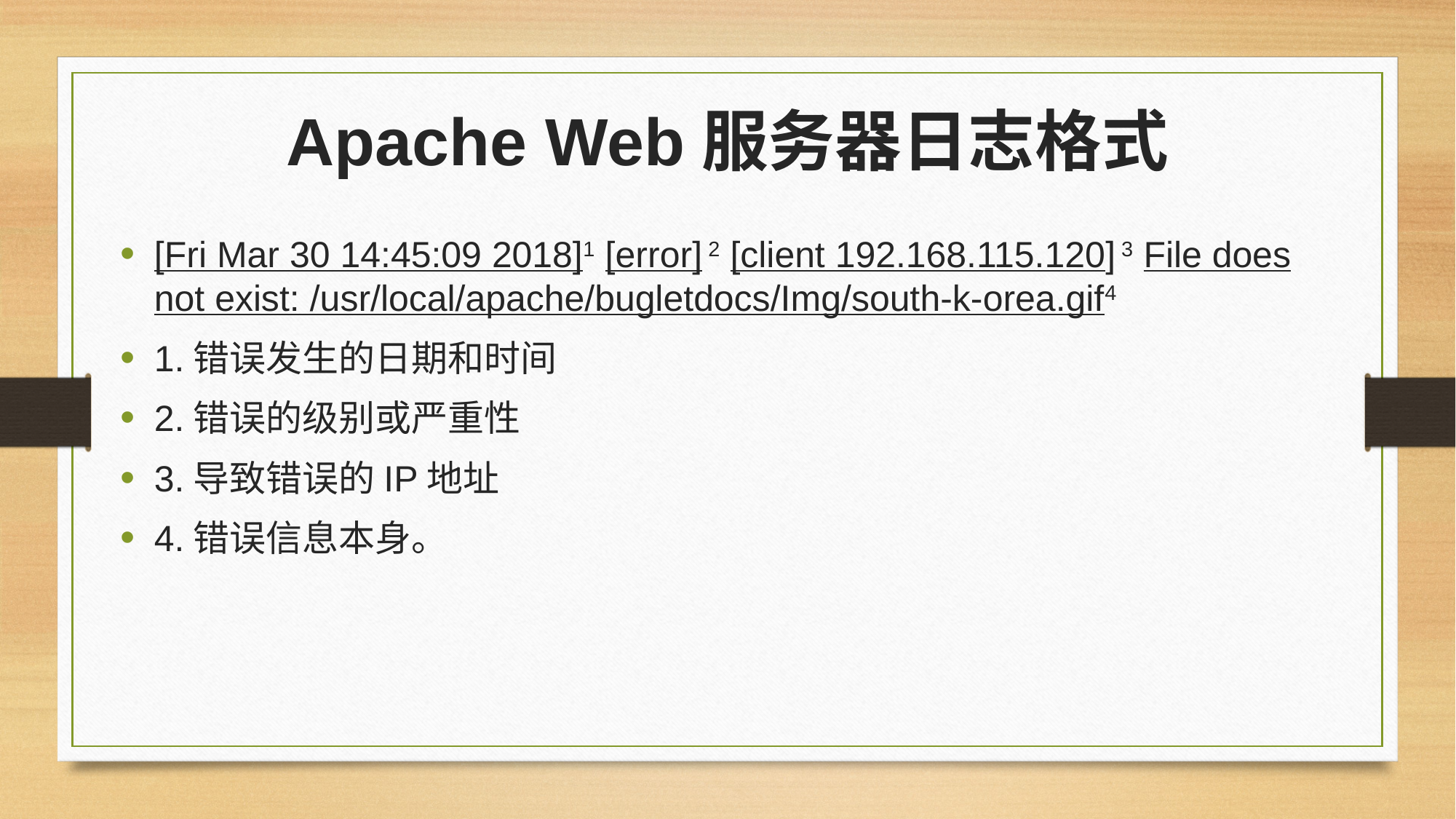

# Apache Web服务器日志格式
[Fri Mar 30 14:45:09 2018]1 [error] 2 [client 192.168.115.120] 3 File does not exist: /usr/local/apache/bugletdocs/Img/south-k-orea.gif4
1.错误发生的日期和时间
2.错误的级别或严重性
3.导致错误的IP地址
4.错误信息本身。